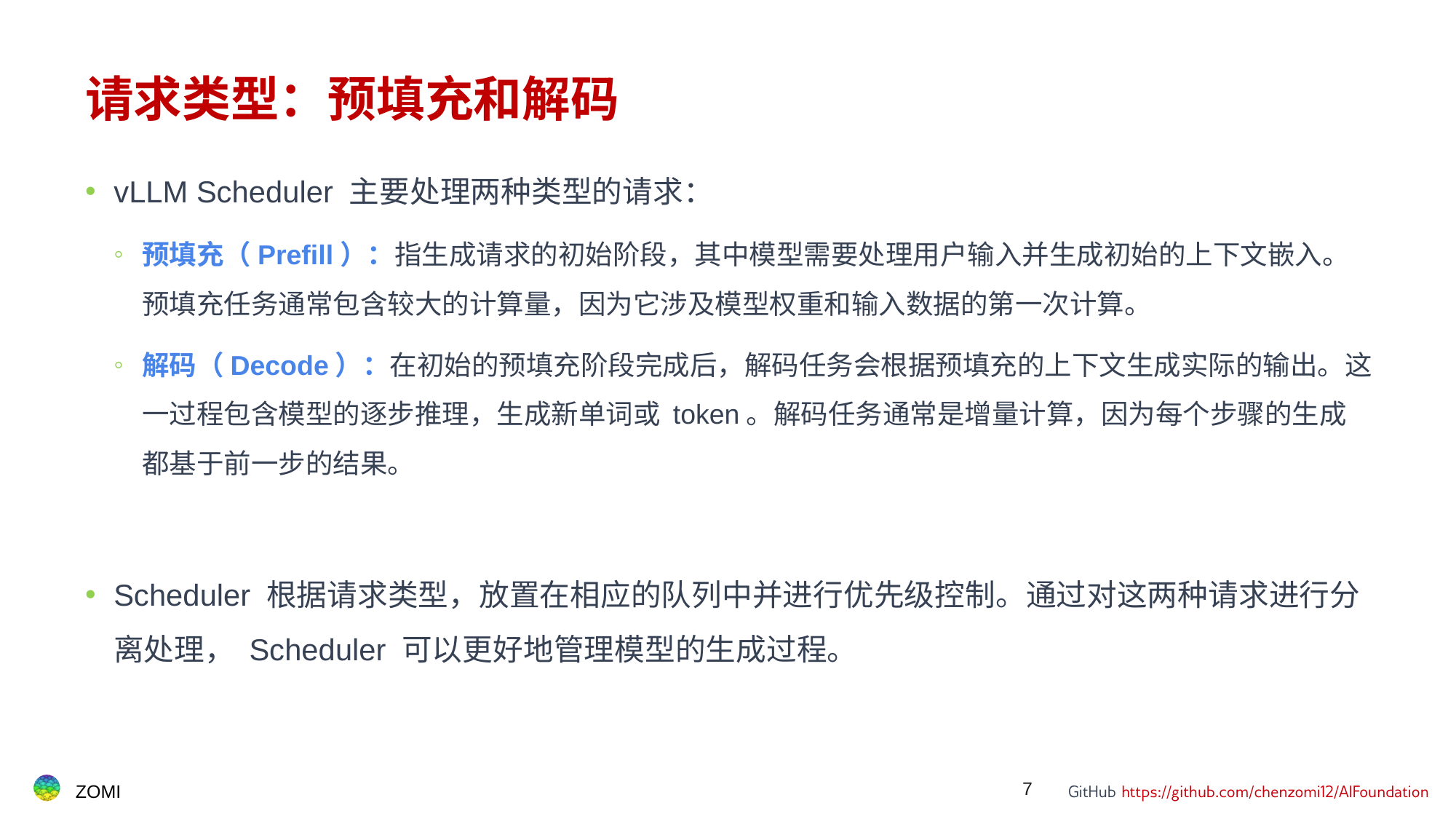

# 请求类型：预填充和解码
vLLM Scheduler 主要处理两种类型的请求：
预填充（Prefill）：指生成请求的初始阶段，其中模型需要处理用户输入并生成初始的上下文嵌入。预填充任务通常包含较大的计算量，因为它涉及模型权重和输入数据的第一次计算。
解码（Decode）：在初始的预填充阶段完成后，解码任务会根据预填充的上下文生成实际的输出。这一过程包含模型的逐步推理，生成新单词或 token。解码任务通常是增量计算，因为每个步骤的生成都基于前一步的结果。

Scheduler 根据请求类型，放置在相应的队列中并进行优先级控制。通过对这两种请求进行分离处理， Scheduler 可以更好地管理模型的生成过程。